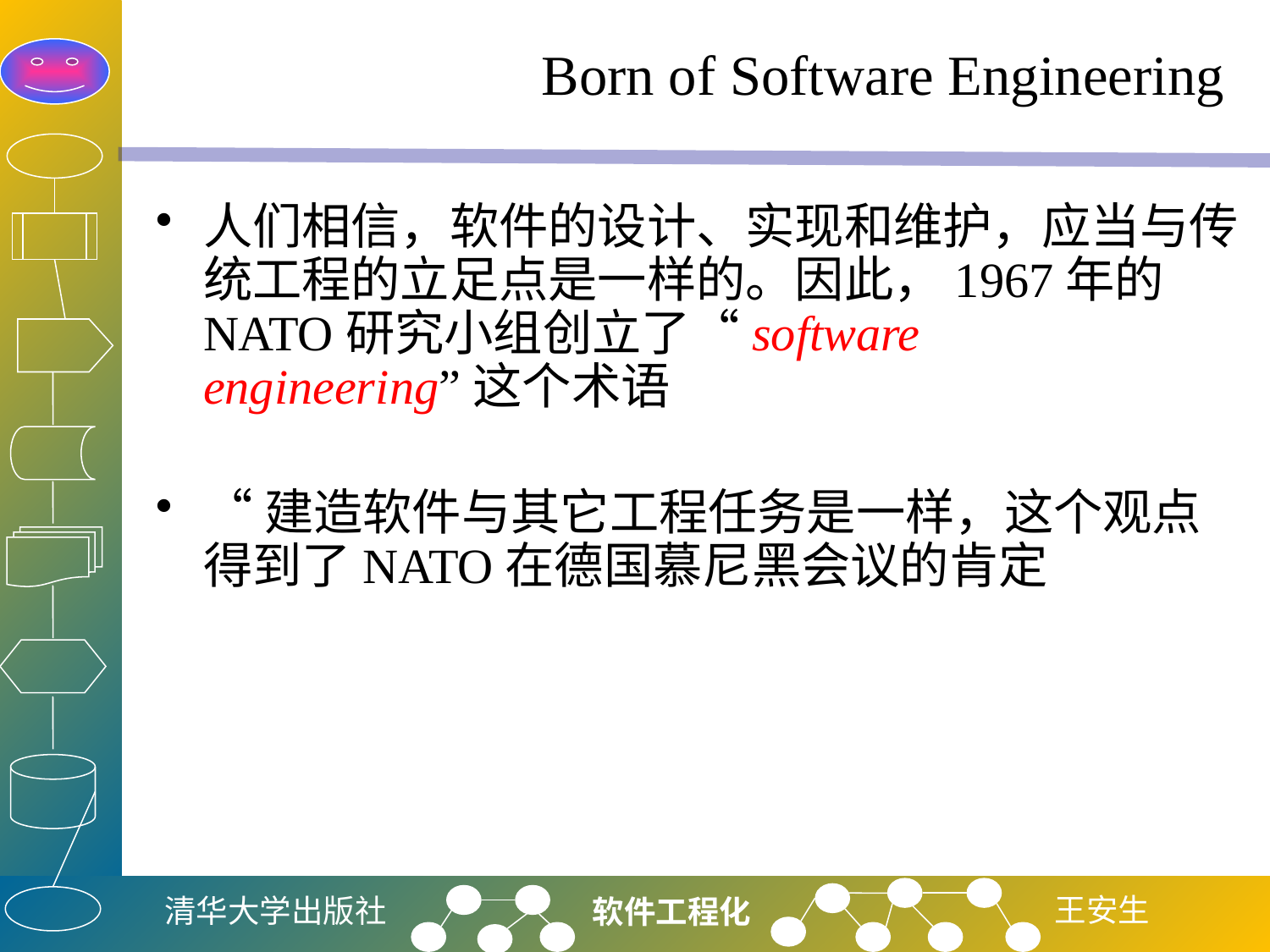

# Born of Software Engineering
人们相信，软件的设计、实现和维护，应当与传统工程的立足点是一样的。因此，1967年的NATO研究小组创立了“software engineering”这个术语

“建造软件与其它工程任务是一样，这个观点得到了NATO在德国慕尼黑会议的肯定